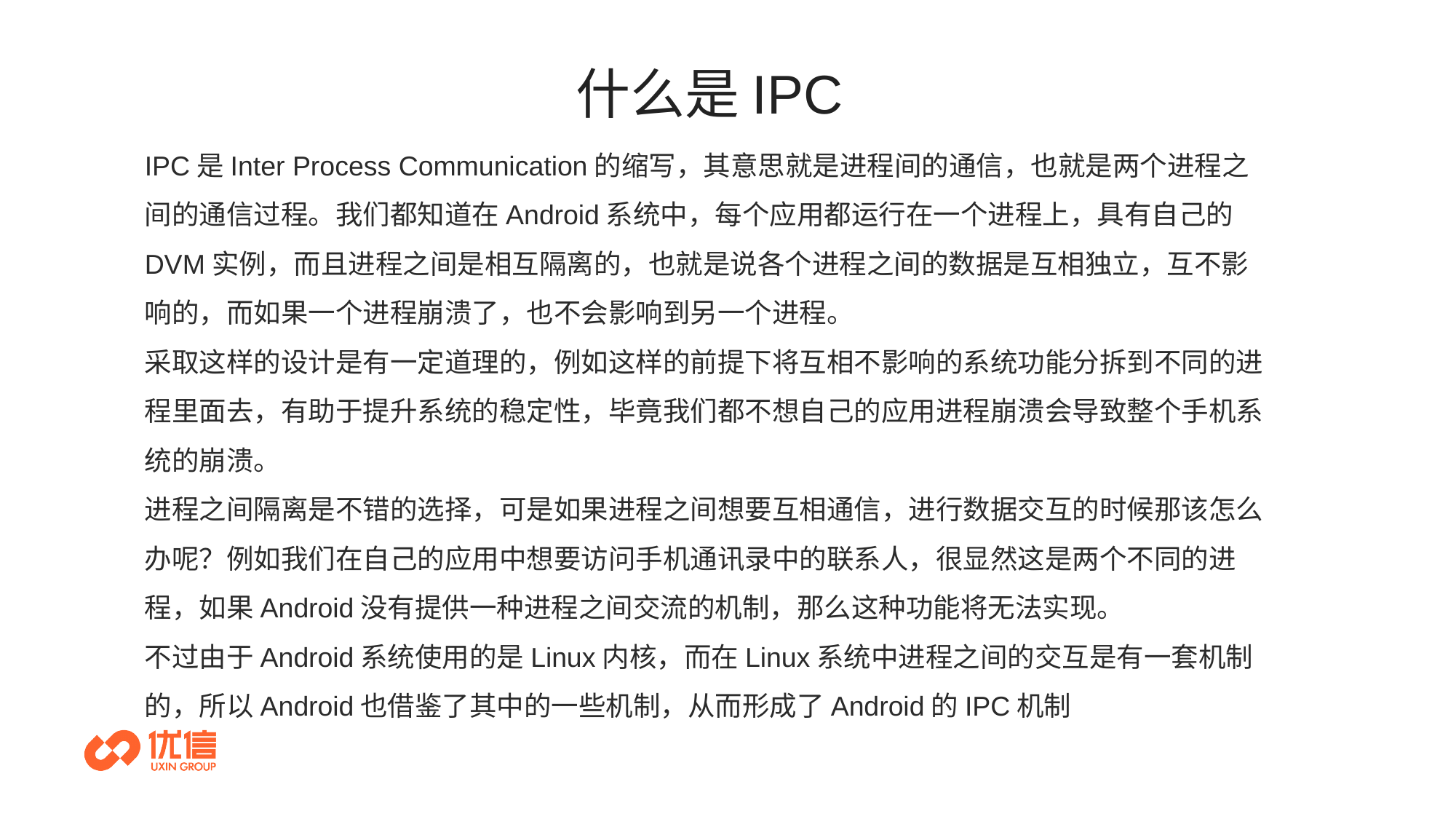

什么是IPC
IPC是Inter Process Communication的缩写，其意思就是进程间的通信，也就是两个进程之间的通信过程。我们都知道在Android系统中，每个应用都运行在一个进程上，具有自己的DVM实例，而且进程之间是相互隔离的，也就是说各个进程之间的数据是互相独立，互不影响的，而如果一个进程崩溃了，也不会影响到另一个进程。
采取这样的设计是有一定道理的，例如这样的前提下将互相不影响的系统功能分拆到不同的进程里面去，有助于提升系统的稳定性，毕竟我们都不想自己的应用进程崩溃会导致整个手机系统的崩溃。
进程之间隔离是不错的选择，可是如果进程之间想要互相通信，进行数据交互的时候那该怎么办呢？例如我们在自己的应用中想要访问手机通讯录中的联系人，很显然这是两个不同的进程，如果Android没有提供一种进程之间交流的机制，那么这种功能将无法实现。
不过由于Android系统使用的是Linux内核，而在Linux系统中进程之间的交互是有一套机制的，所以Android也借鉴了其中的一些机制，从而形成了Android的IPC机制